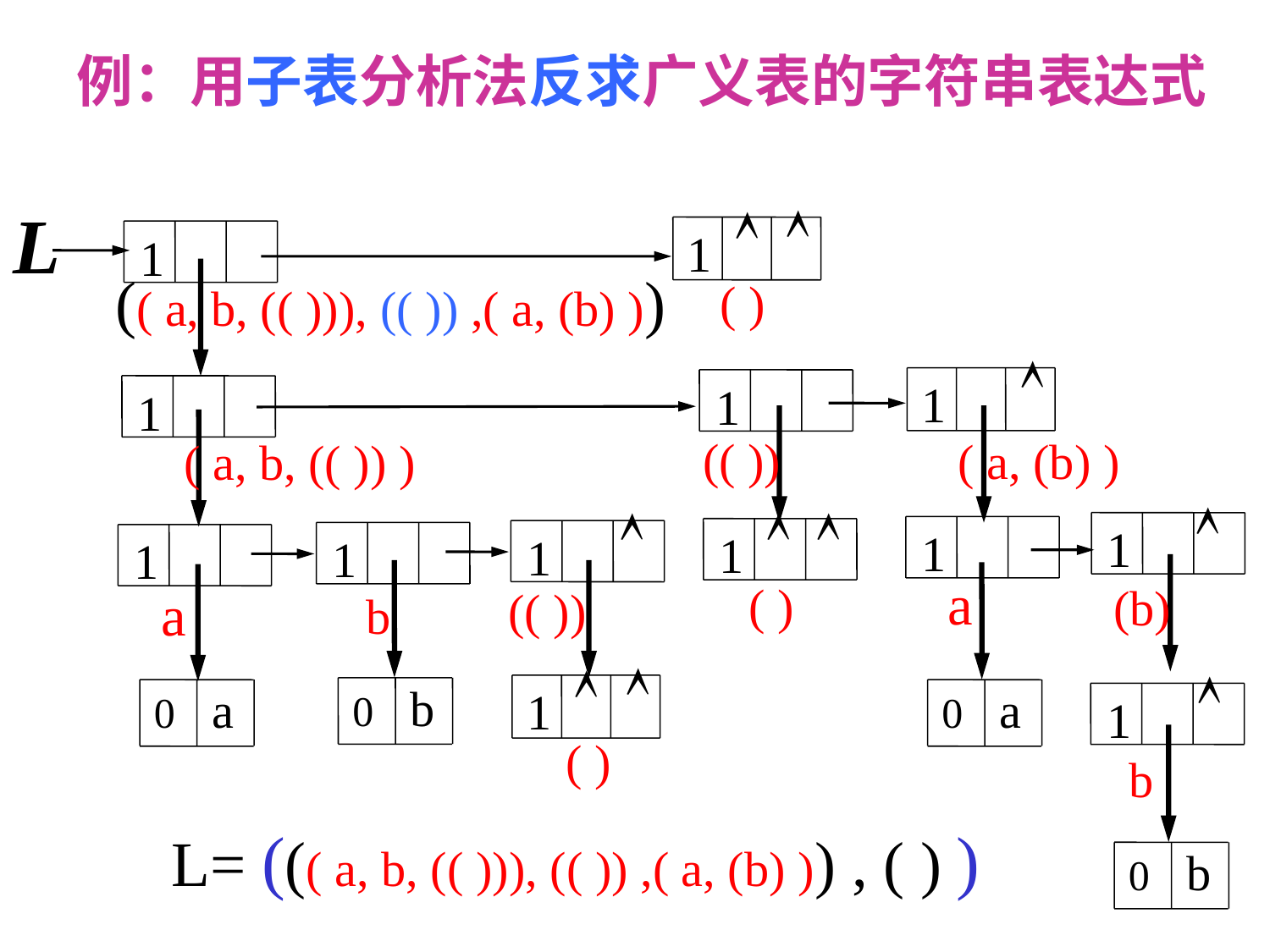

例：用子表分析法反求广义表的字符串表达式
L
∧
1

∧
1

 ( )
 (( a, b, (( ))), (( )) ,( a, (b) ))

0   a

0   b

∧
1

1

1

 (( ))
 ( a, (b) )
 ( a, b, (( )) )
∧
∧
∧
∧
1

1

1

1

1

1

 ( )
 a
 (b)
 (( ))
 b
 a
∧
1

∧
∧
0   b

0   a

1

 ( )
 b
 L= ((( a, b, (( ))), (( )) ,( a, (b) )) , ( ) )